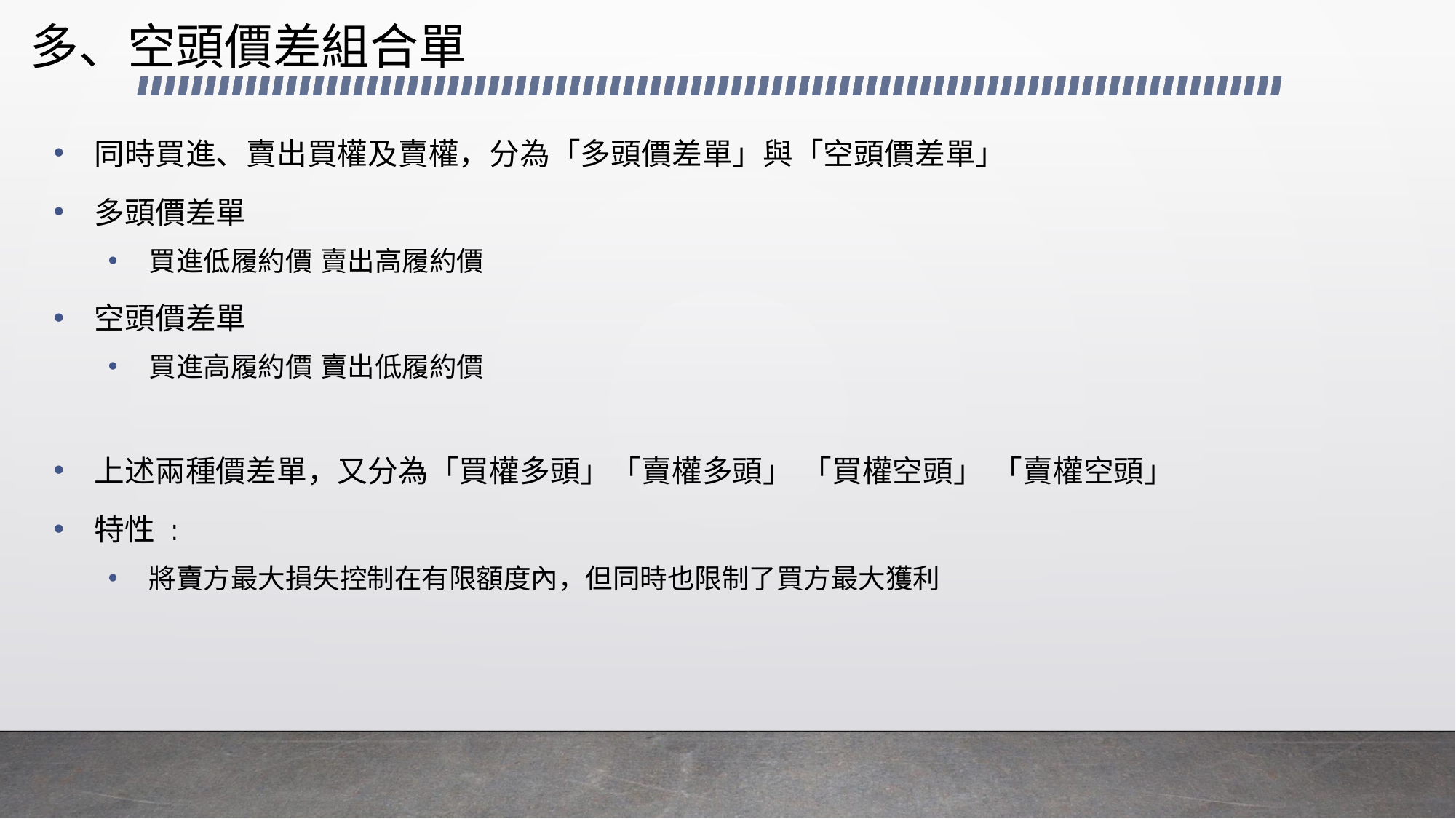

# 多、空頭價差組合單
同時買進、賣出買權及賣權，分為「多頭價差單」與「空頭價差單」
多頭價差單
買進低履約價 賣出高履約價
空頭價差單
買進高履約價 賣出低履約價

上述兩種價差單，又分為「買權多頭」「賣權多頭」 「買權空頭」 「賣權空頭」
特性 :
將賣方最大損失控制在有限額度內，但同時也限制了買方最大獲利